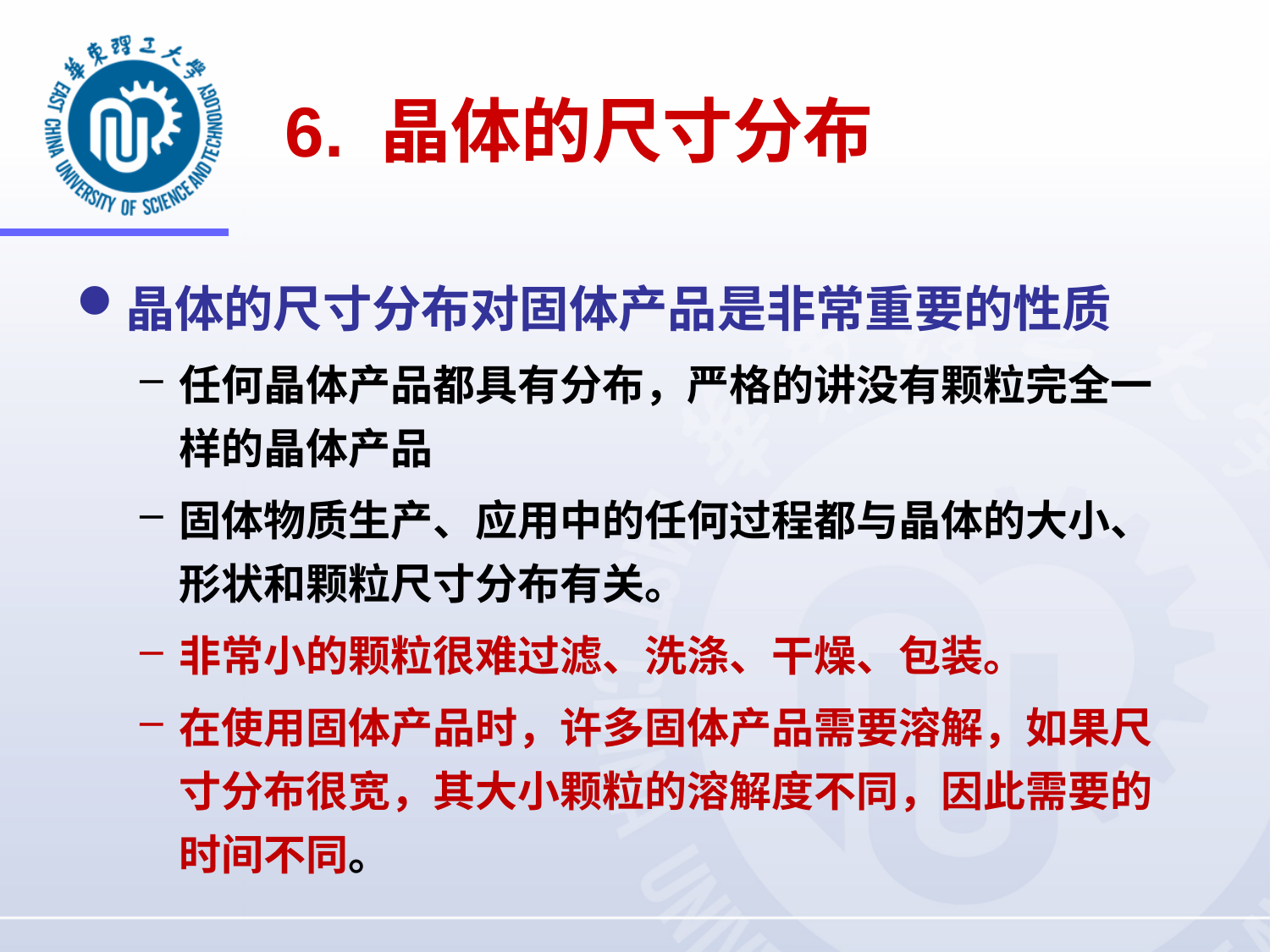

6. 晶体的尺寸分布
晶体的尺寸分布对固体产品是非常重要的性质
任何晶体产品都具有分布，严格的讲没有颗粒完全一样的晶体产品
固体物质生产、应用中的任何过程都与晶体的大小、形状和颗粒尺寸分布有关。
非常小的颗粒很难过滤、洗涤、干燥、包装。
在使用固体产品时，许多固体产品需要溶解，如果尺寸分布很宽，其大小颗粒的溶解度不同，因此需要的时间不同。